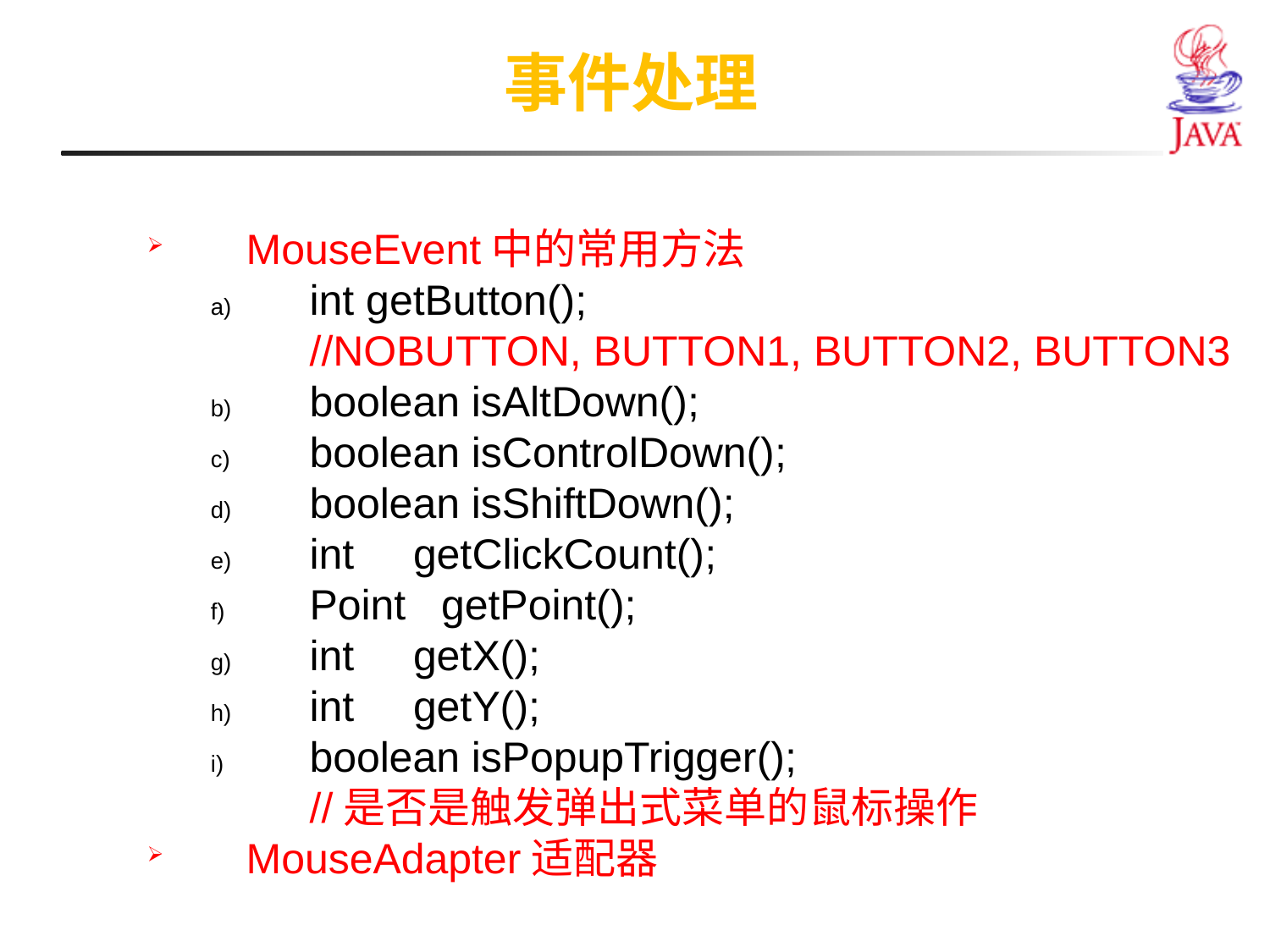

事件处理
MouseEvent中的常用方法
int getButton();
//NOBUTTON, BUTTON1, BUTTON2, BUTTON3
boolean isAltDown();
boolean isControlDown();
boolean isShiftDown();
int     getClickCount();
Point   getPoint();
int     getX();
int     getY();
boolean isPopupTrigger();
//是否是触发弹出式菜单的鼠标操作
MouseAdapter适配器